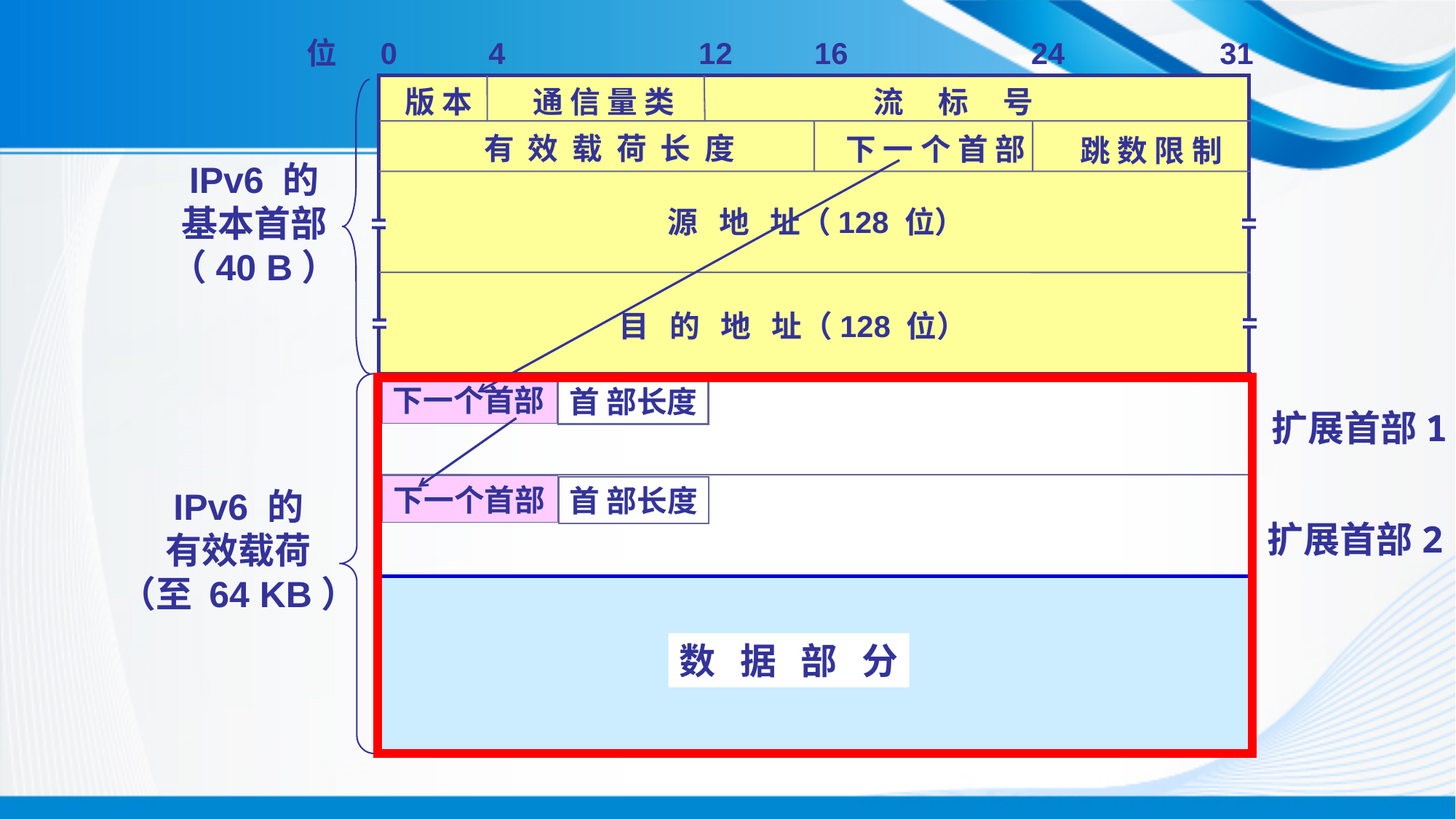

位
0
4
12
16
24
31

版 本
通 信 量 类
流     标     号

有  效  载  荷  长  度
下 一 个 首 部
跳 数 限 制
IPv6 的
基本首部
（40 B）

源   地   址（128 位）

目   的   地   址（128 位）

下一个首部
首 部长度

扩展首部1

下一个首部
首 部长度
IPv6 的
有效载荷
（至 64 KB）
扩展首部2

数   据   部   分